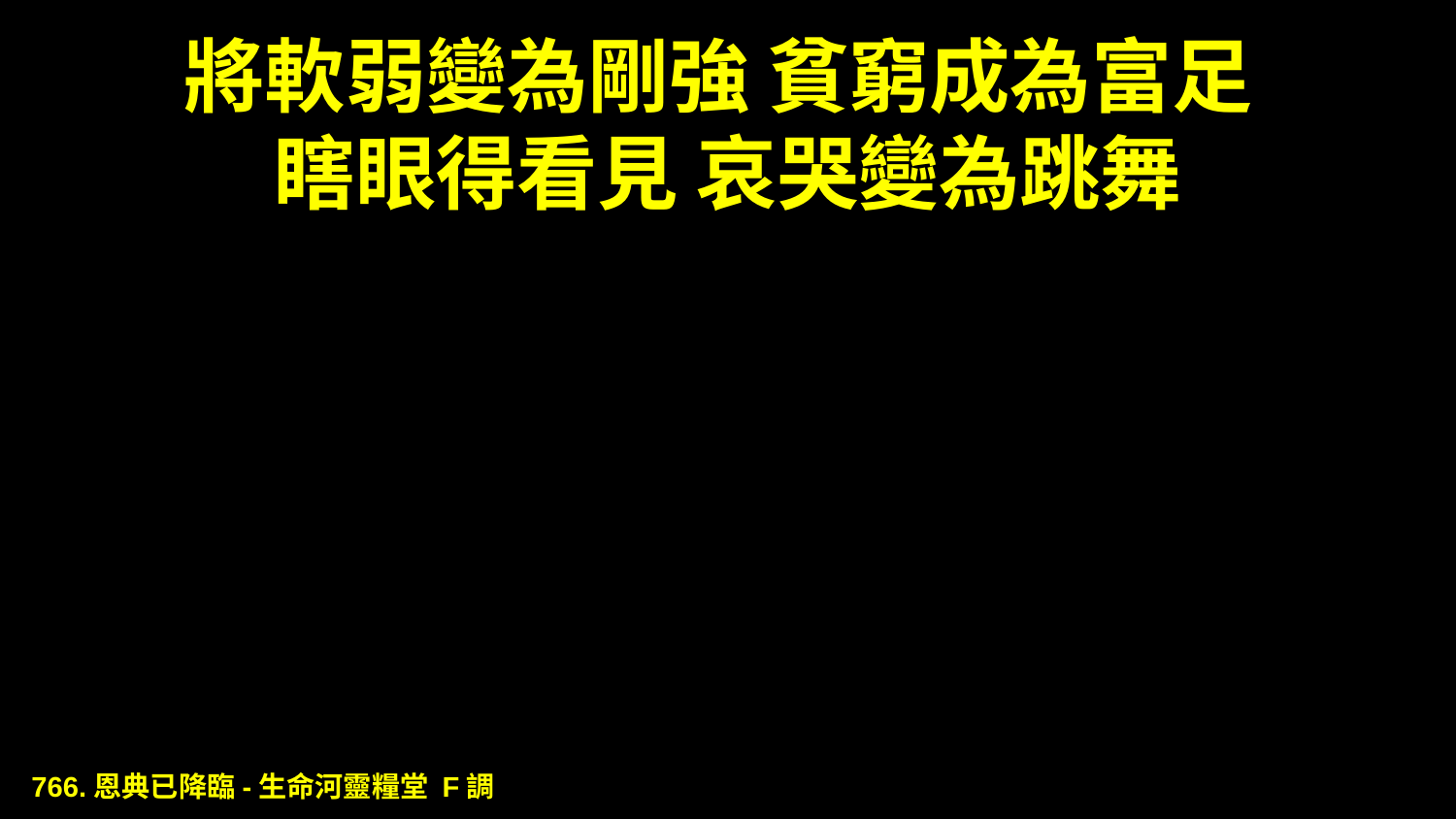

# 將軟弱變為剛強 貧窮成為富足 瞎眼得看見 哀哭變為跳舞
766.恩典已降臨-生命河靈糧堂 F調